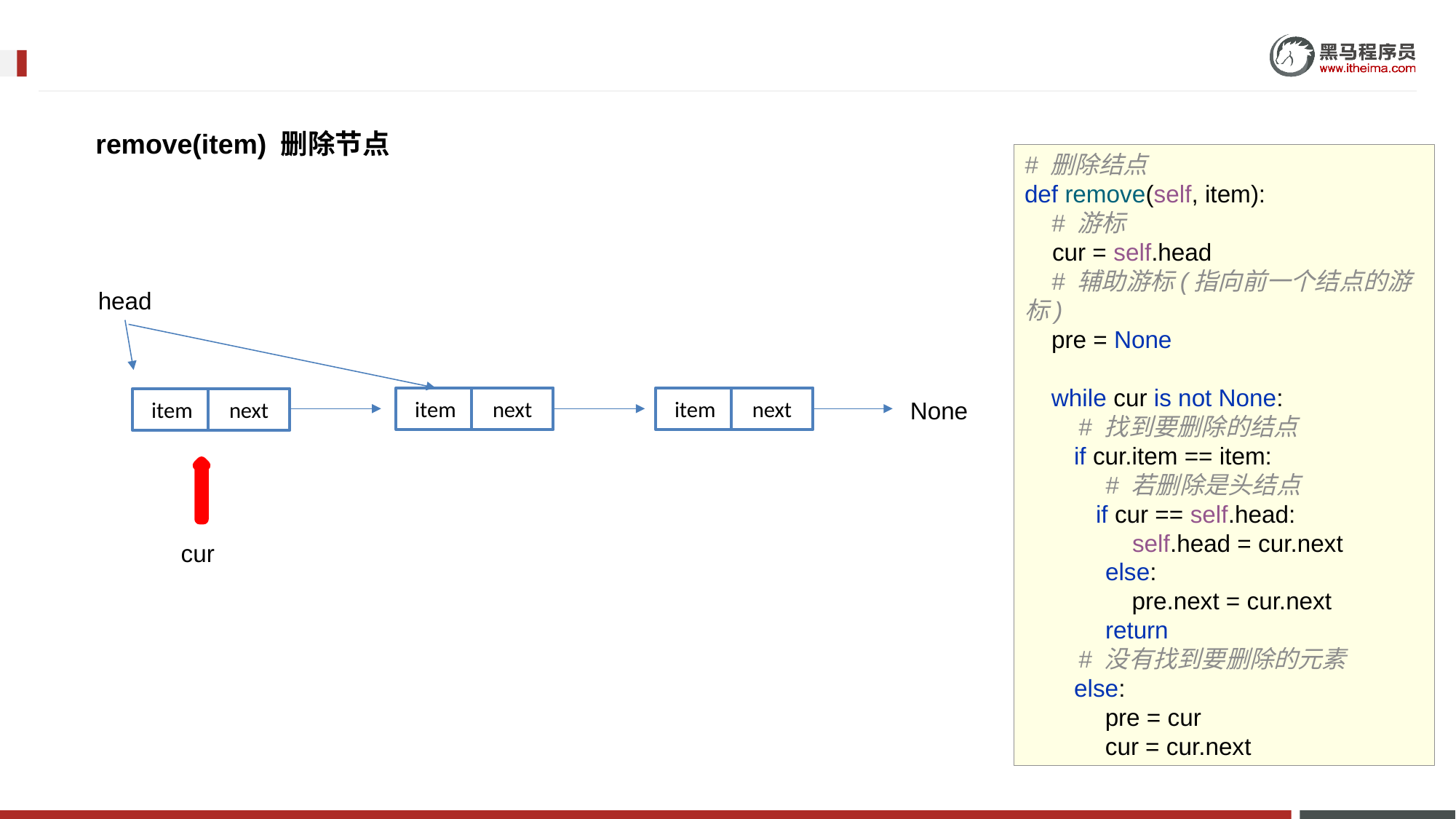

remove(item) 删除节点
# 删除结点 def remove(self, item): # 游标 cur = self.head # 辅助游标(指向前一个结点的游标) pre = None while cur is not None: # 找到要删除的结点 if cur.item == item: # 若删除是头结点 if cur == self.head: self.head = cur.next else: pre.next = cur.next return # 没有找到要删除的元素 else: pre = cur cur = cur.next
head
next
next
item
item
next
item
None

cur